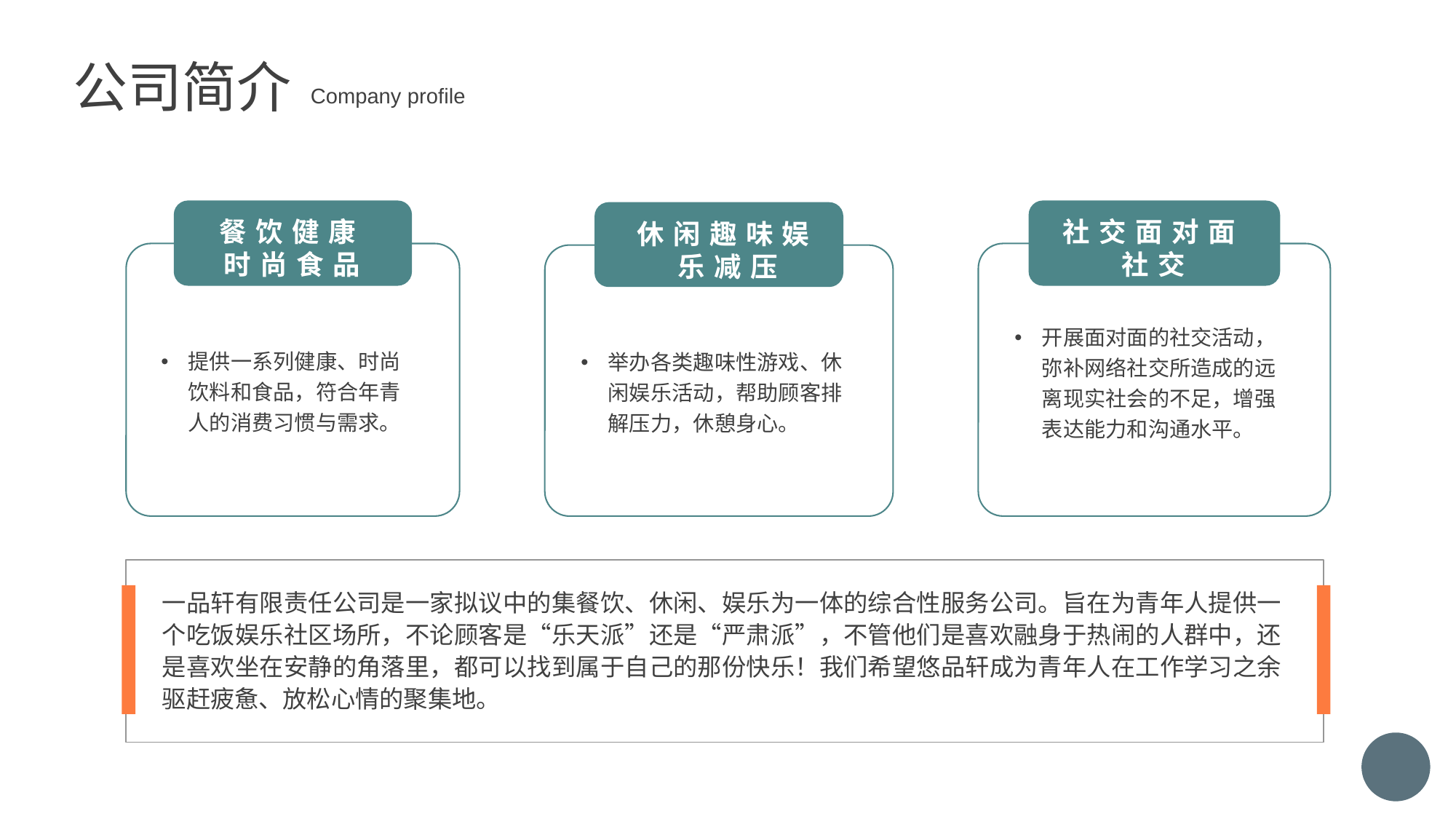

公司简介
Company profile

餐饮健康时尚食品

提供一系列健康、时尚饮料和食品，符合年青人的消费习惯与需求。

社交面对面社交

开展面对面的社交活动，弥补网络社交所造成的远离现实社会的不足，增强表达能力和沟通水平。

休闲趣味娱乐减压

举办各类趣味性游戏、休闲娱乐活动，帮助顾客排解压力，休憩身心。

一品轩有限责任公司是一家拟议中的集餐饮、休闲、娱乐为一体的综合性服务公司。旨在为青年人提供一个吃饭娱乐社区场所，不论顾客是“乐天派”还是“严肃派”，不管他们是喜欢融身于热闹的人群中，还是喜欢坐在安静的角落里，都可以找到属于自己的那份快乐！我们希望悠品轩成为青年人在工作学习之余驱赶疲惫、放松心情的聚集地。